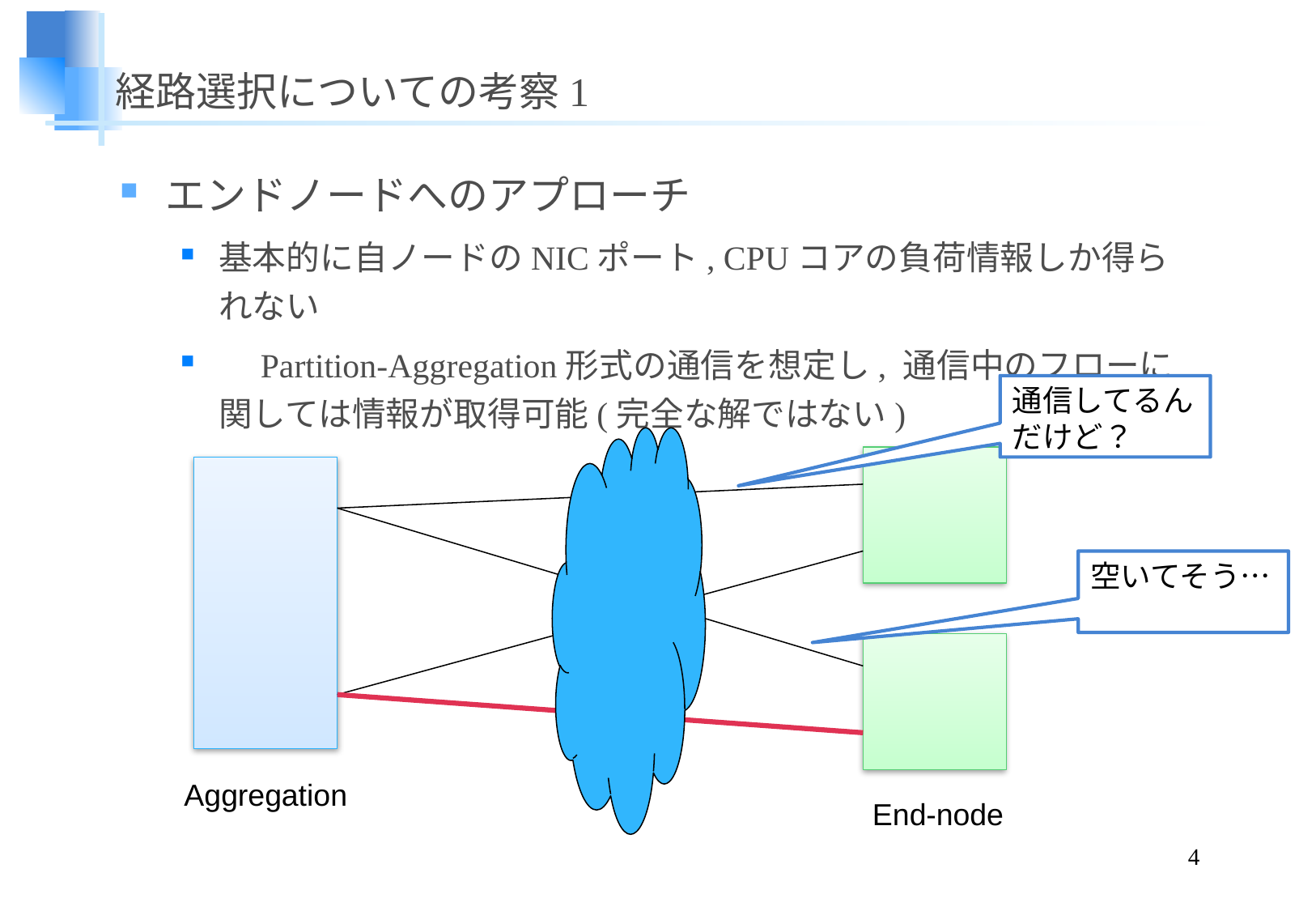

# 経路選択についての考察1
エンドノードへのアプローチ
基本的に自ノードのNICポート, CPUコアの負荷情報しか得られない
　Partition-Aggregation形式の通信を想定し, 通信中のフローに関しては情報が取得可能(完全な解ではない)
通信してるんだけど？

空いてそう…

Aggregation
End-node
4